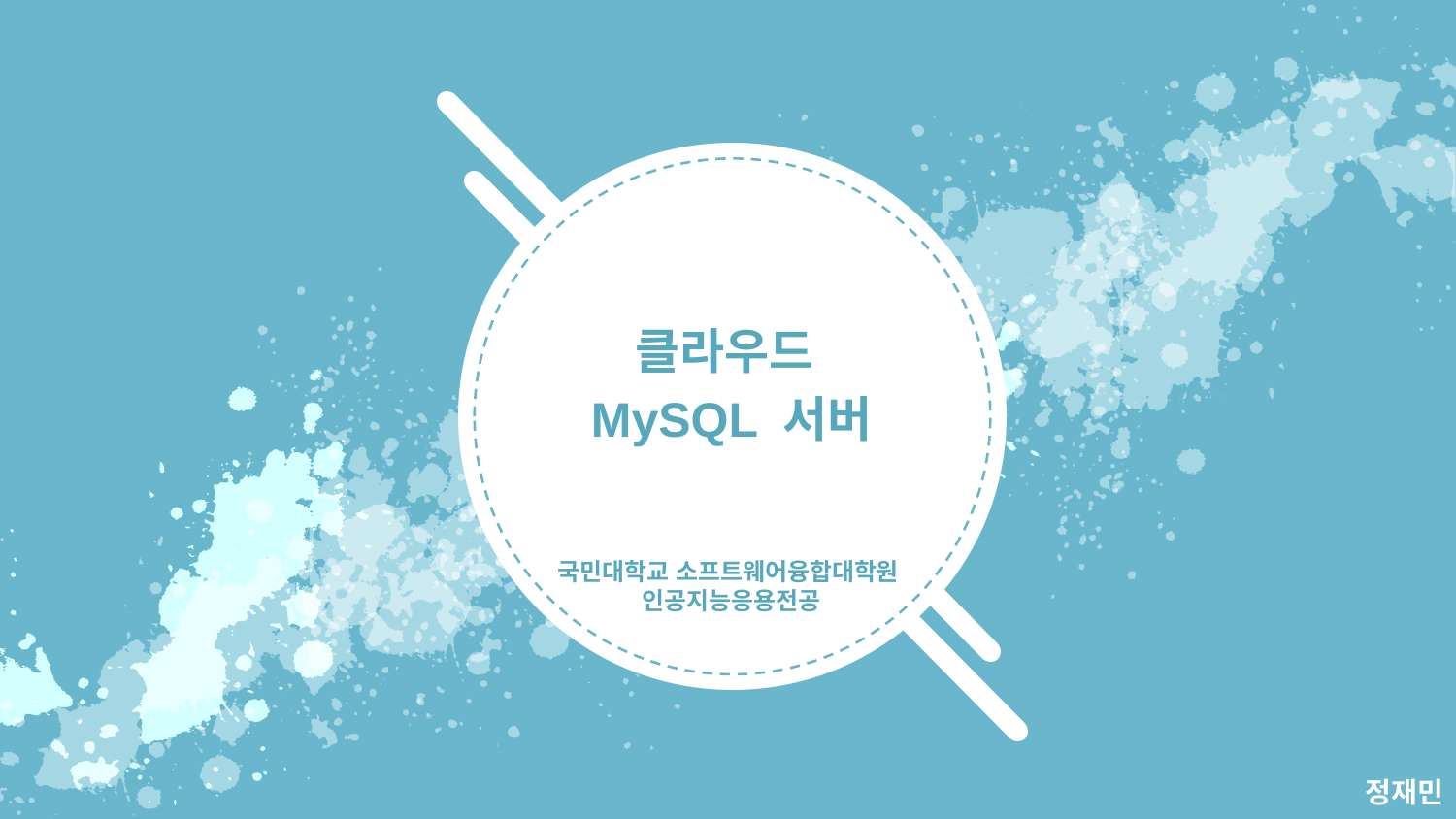

클라우드
MySQL 서버
국민대학교 소프트웨어융합대학원
인공지능응용전공
정재민